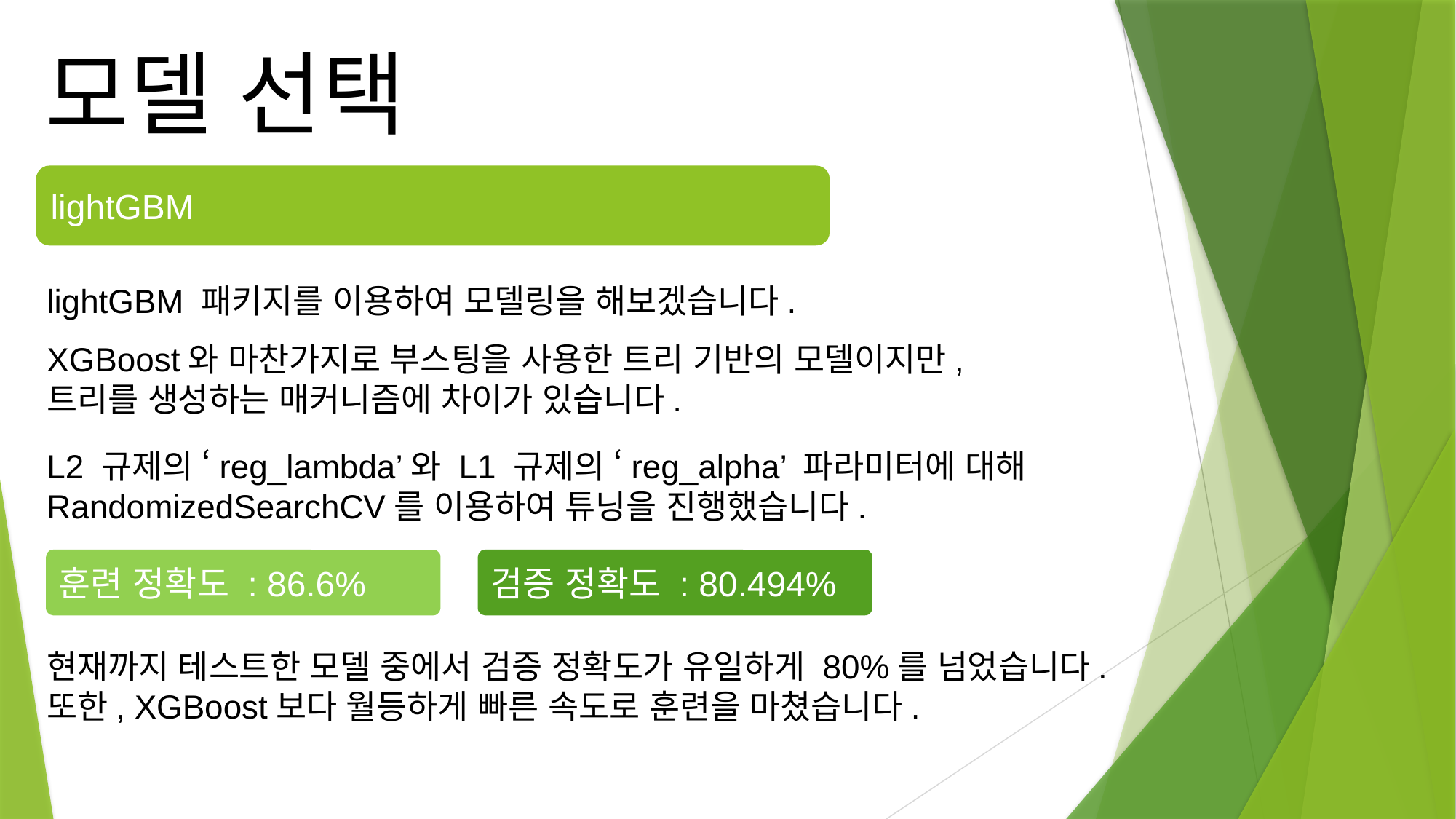

모델 선택
lightGBM
lightGBM 패키지를 이용하여 모델링을 해보겠습니다.

XGBoost와 마찬가지로 부스팅을 사용한 트리 기반의 모델이지만,
트리를 생성하는 매커니즘에 차이가 있습니다.

L2 규제의 ‘reg_lambda’와 L1 규제의 ‘reg_alpha’ 파라미터에 대해
RandomizedSearchCV를 이용하여 튜닝을 진행했습니다.

현재까지 테스트한 모델 중에서 검증 정확도가 유일하게 80%를 넘었습니다.
또한, XGBoost보다 월등하게 빠른 속도로 훈련을 마쳤습니다.
훈련 정확도 : 86.6%
검증 정확도 : 80.494%